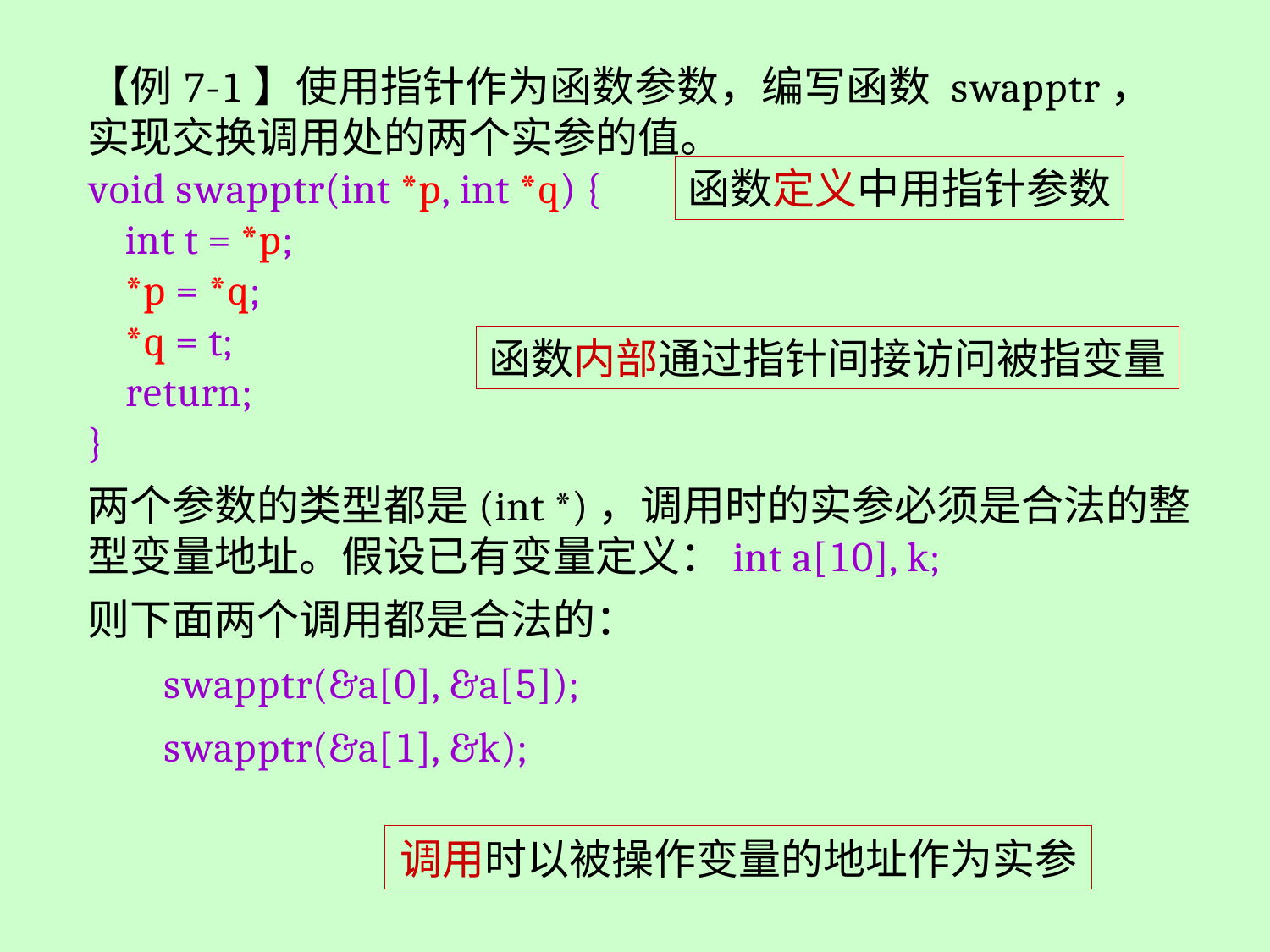

【例7-1】使用指针作为函数参数，编写函数 swapptr，实现交换调用处的两个实参的值。
void swapptr(int *p, int *q) {
    int t = *p;
    *p = *q;
    *q = t;
    return;
}
两个参数的类型都是(int *)，调用时的实参必须是合法的整型变量地址。假设已有变量定义：int a[10], k;
则下面两个调用都是合法的：
swapptr(&a[0], &a[5]);
swapptr(&a[1], &k);
函数定义中用指针参数
函数内部通过指针间接访问被指变量
调用时以被操作变量的地址作为实参
27